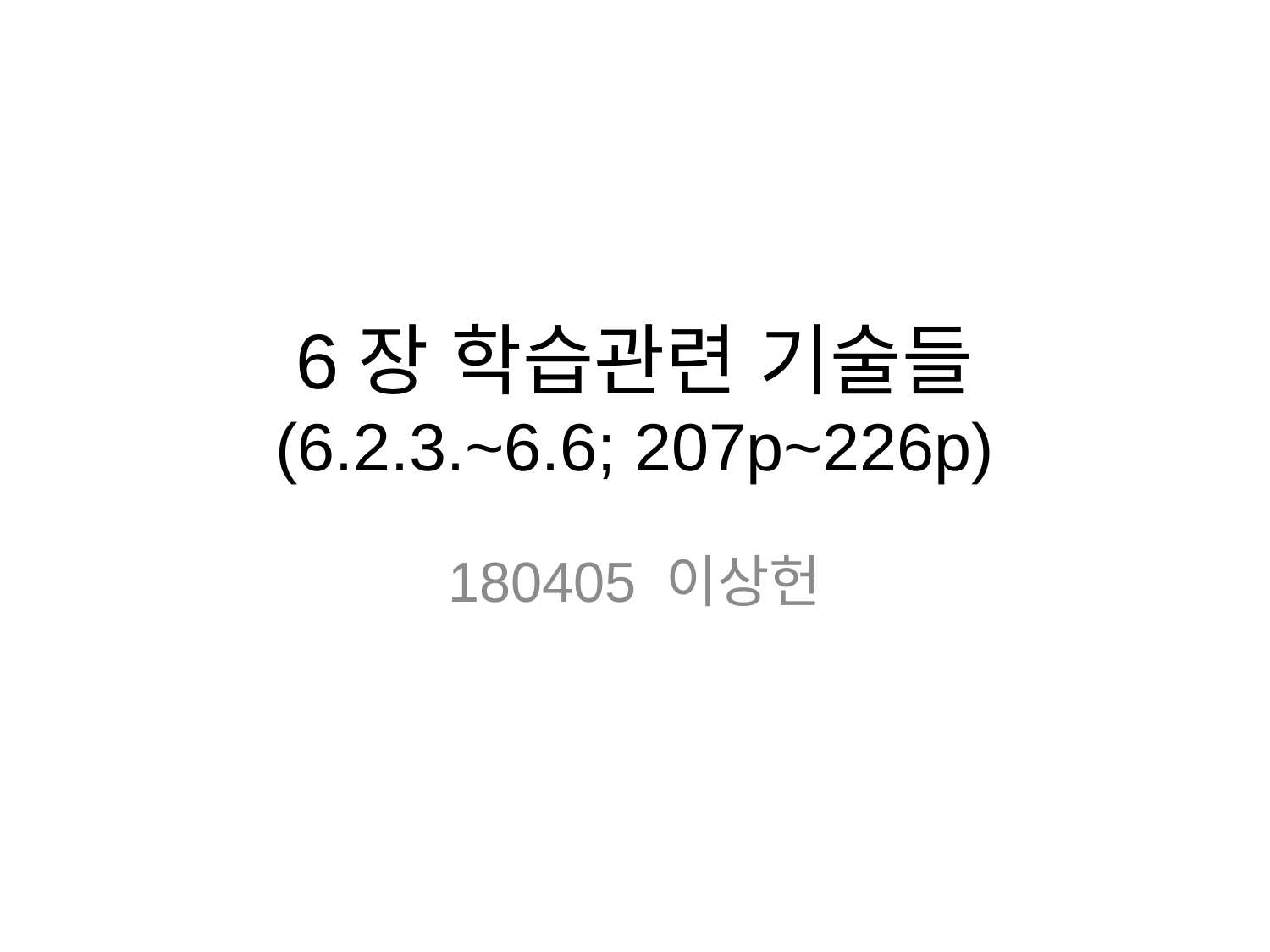

# 6장 학습관련 기술들 (6.2.3.~6.6; 207p~226p)
180405 이상헌